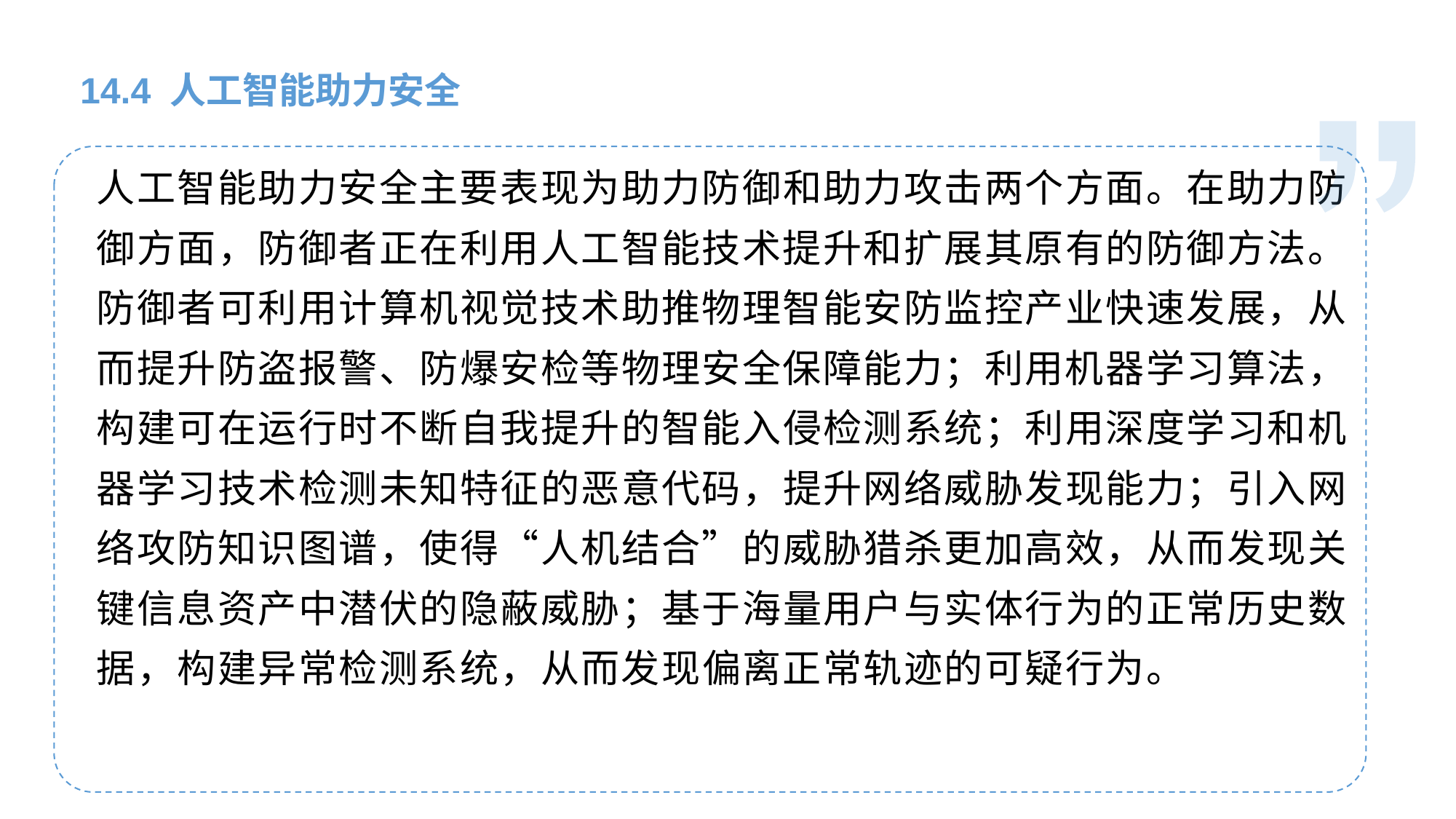

人工智能基础
14.4 人工智能助力安全

人工智能助力安全主要表现为助力防御和助力攻击两个方面。在助力防御方面，防御者正在利用人工智能技术提升和扩展其原有的防御方法。防御者可利用计算机视觉技术助推物理智能安防监控产业快速发展，从而提升防盗报警、防爆安检等物理安全保障能力；利用机器学习算法，构建可在运行时不断自我提升的智能入侵检测系统；利用深度学习和机器学习技术检测未知特征的恶意代码，提升网络威胁发现能力；引入网络攻防知识图谱，使得“人机结合”的威胁猎杀更加高效，从而发现关键信息资产中潜伏的隐蔽威胁；基于海量用户与实体行为的正常历史数据，构建异常检测系统，从而发现偏离正常轨迹的可疑行为。